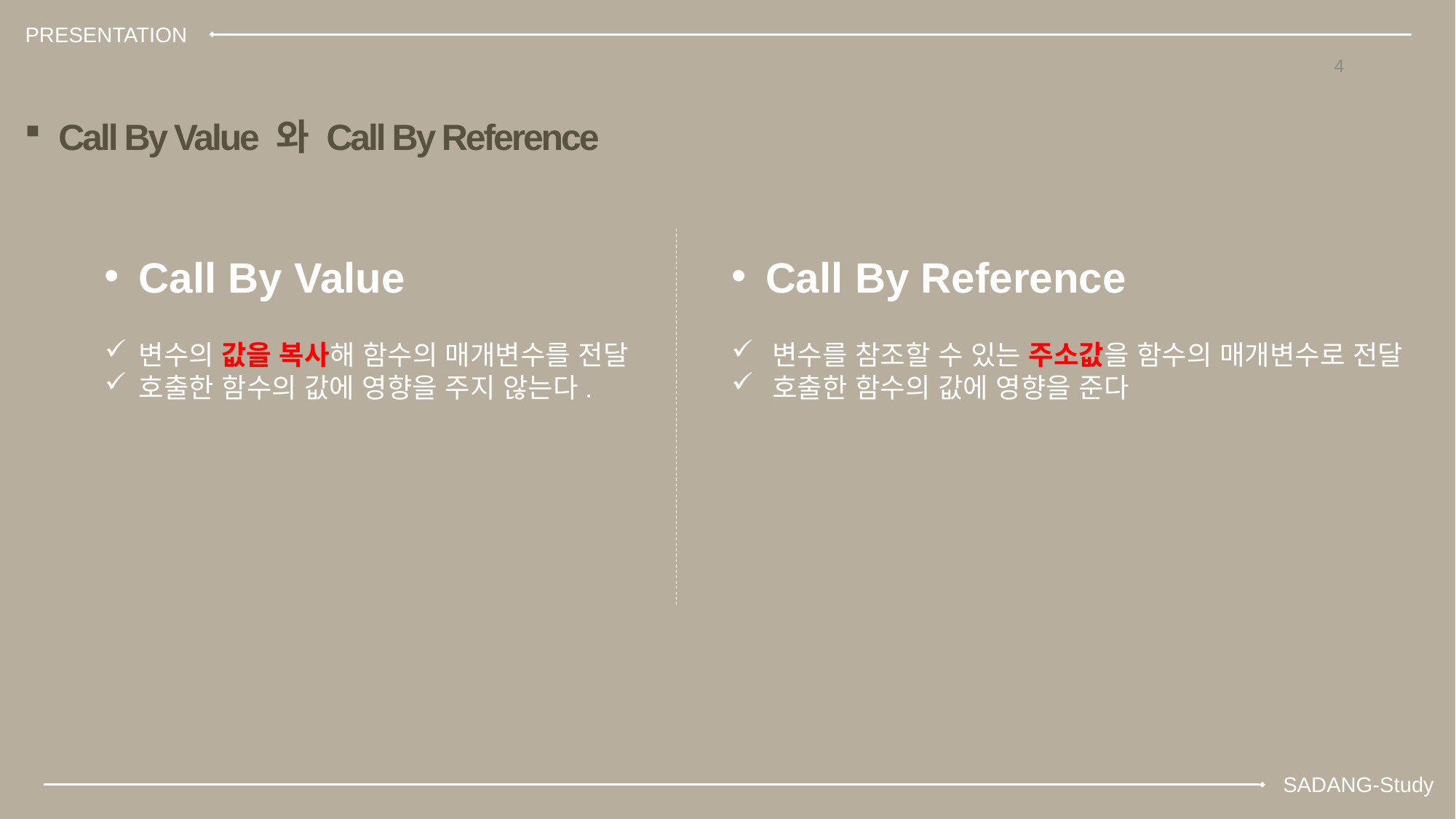

PRESENTATION
SITUATION
4
Call By Value 와 Call By Reference
Call By Value

변수의 값을 복사해 함수의 매개변수를 전달
호출한 함수의 값에 영향을 주지 않는다.
Call By Reference

변수를 참조할 수 있는 주소값을 함수의 매개변수로 전달
호출한 함수의 값에 영향을 준다
SADANG-Study
COMPANY